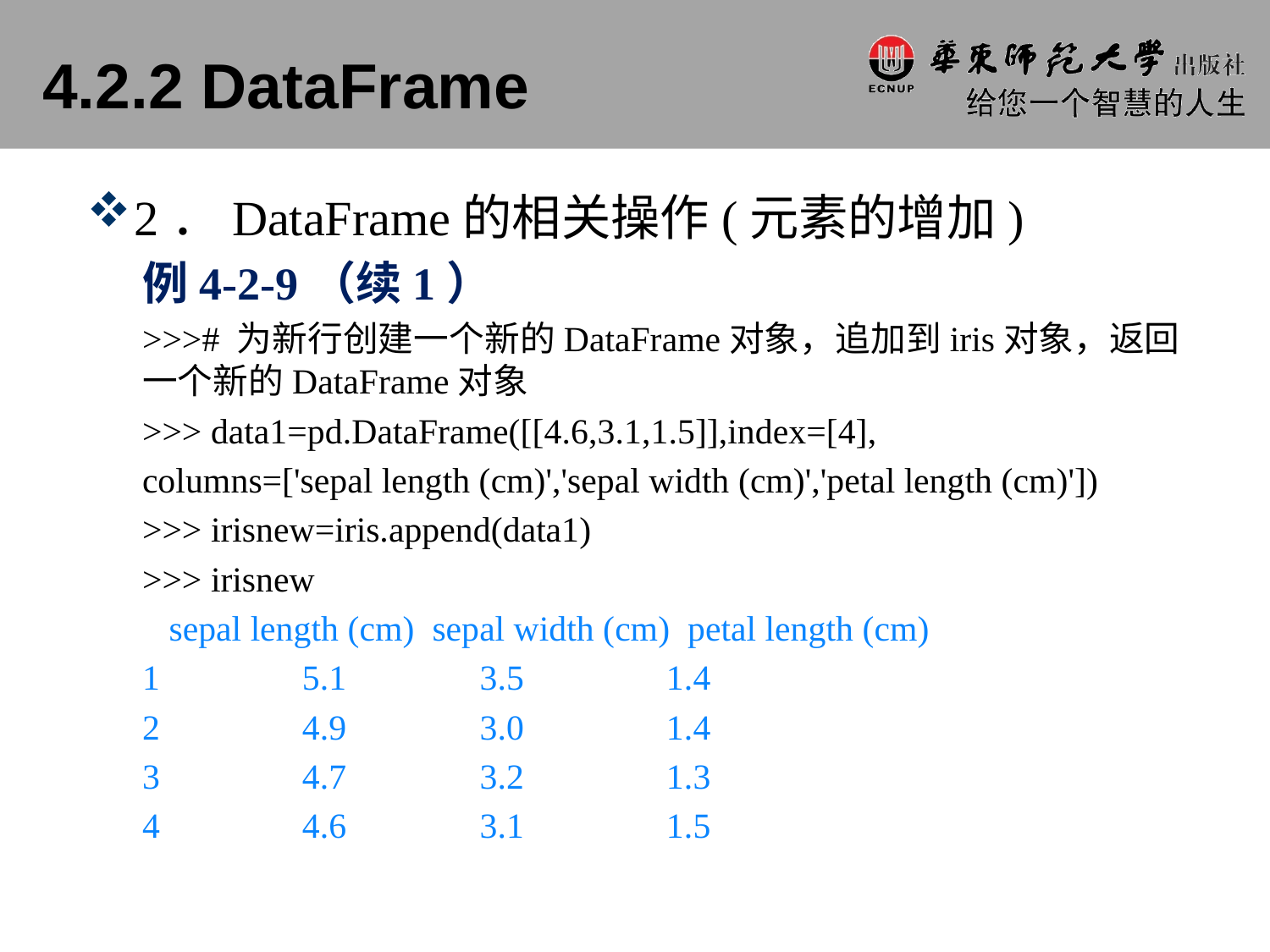

# 4.2.2 DataFrame
2．DataFrame的相关操作(元素的增加)
例4-2-9（续1）
>>># 为新行创建一个新的DataFrame对象，追加到iris对象，返回一个新的DataFrame对象
>>> data1=pd.DataFrame([[4.6,3.1,1.5]],index=[4],
columns=['sepal length (cm)','sepal width (cm)','petal length (cm)'])
>>> irisnew=iris.append(data1)
>>> irisnew
   sepal length (cm)  sepal width (cm)  petal length (cm)
1                5.1               3.5                1.4
2                4.9               3.0                1.4
3                4.7               3.2                1.3
4                4.6               3.1                1.5